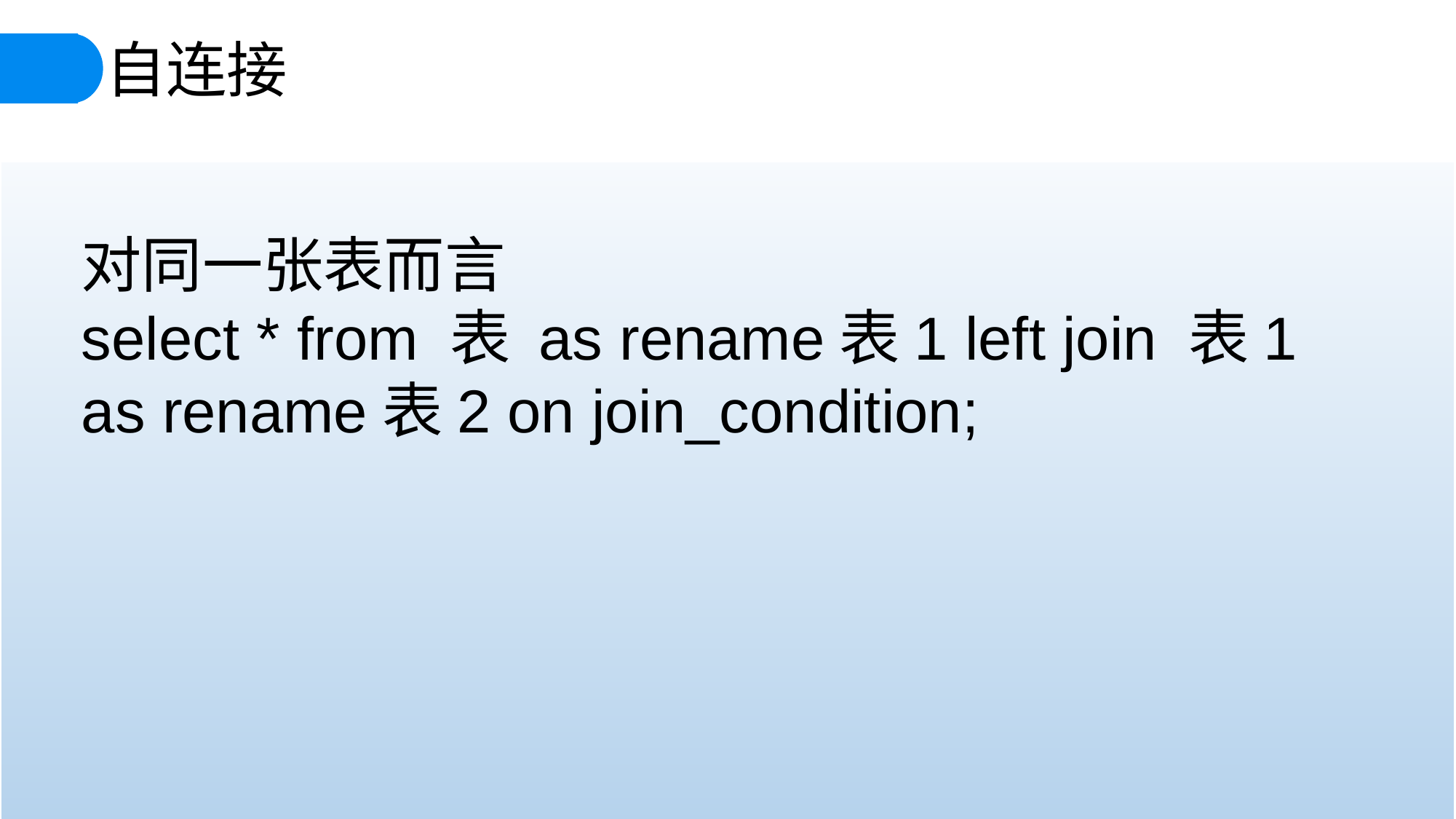

自连接

对同一张表而言
select * from 表 as rename表1 left join 表1 as rename表2 on join_condition;